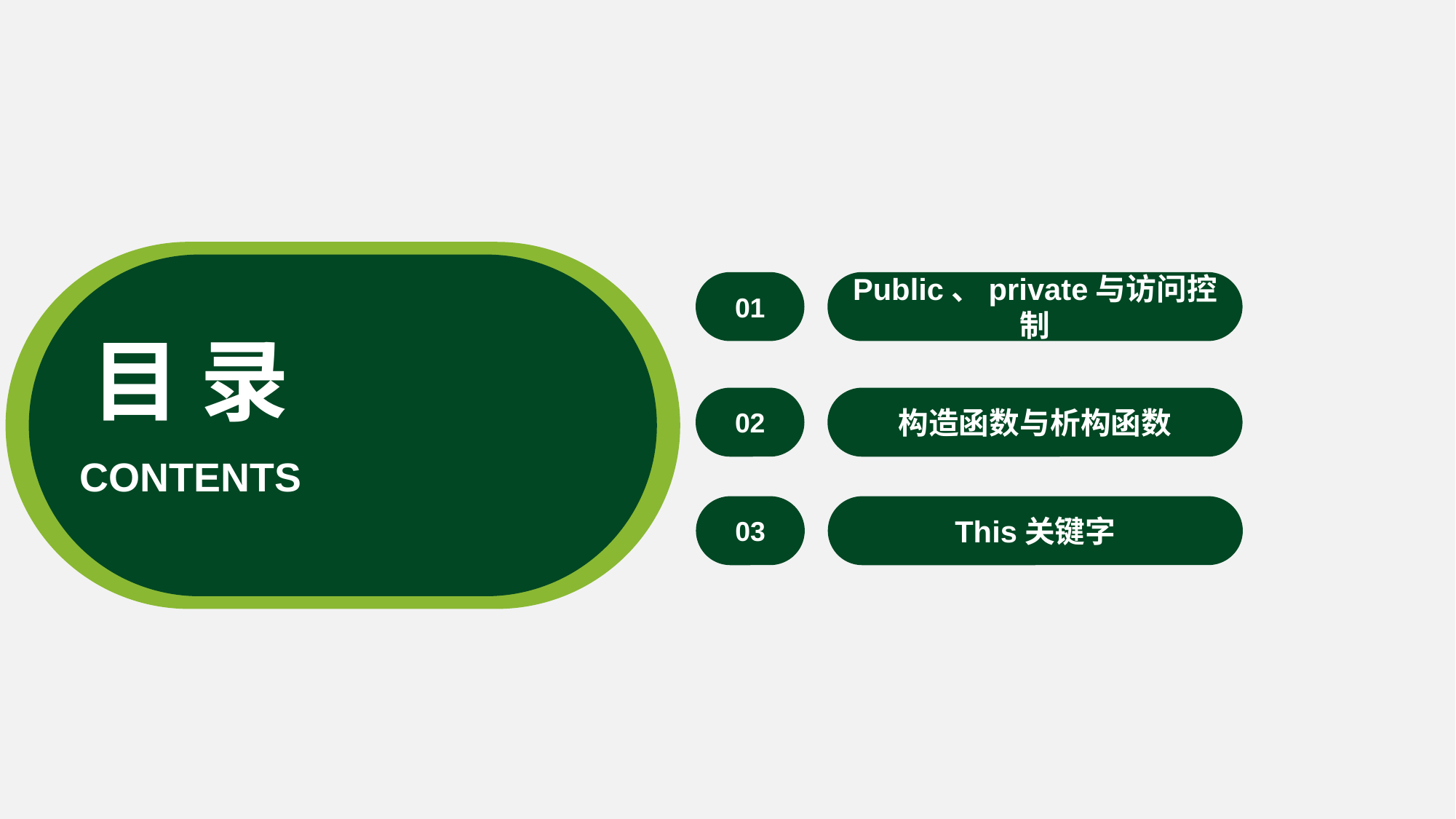

01
Public、private与访问控制
目 录
02
构造函数与析构函数
CONTENTS
03
This关键字